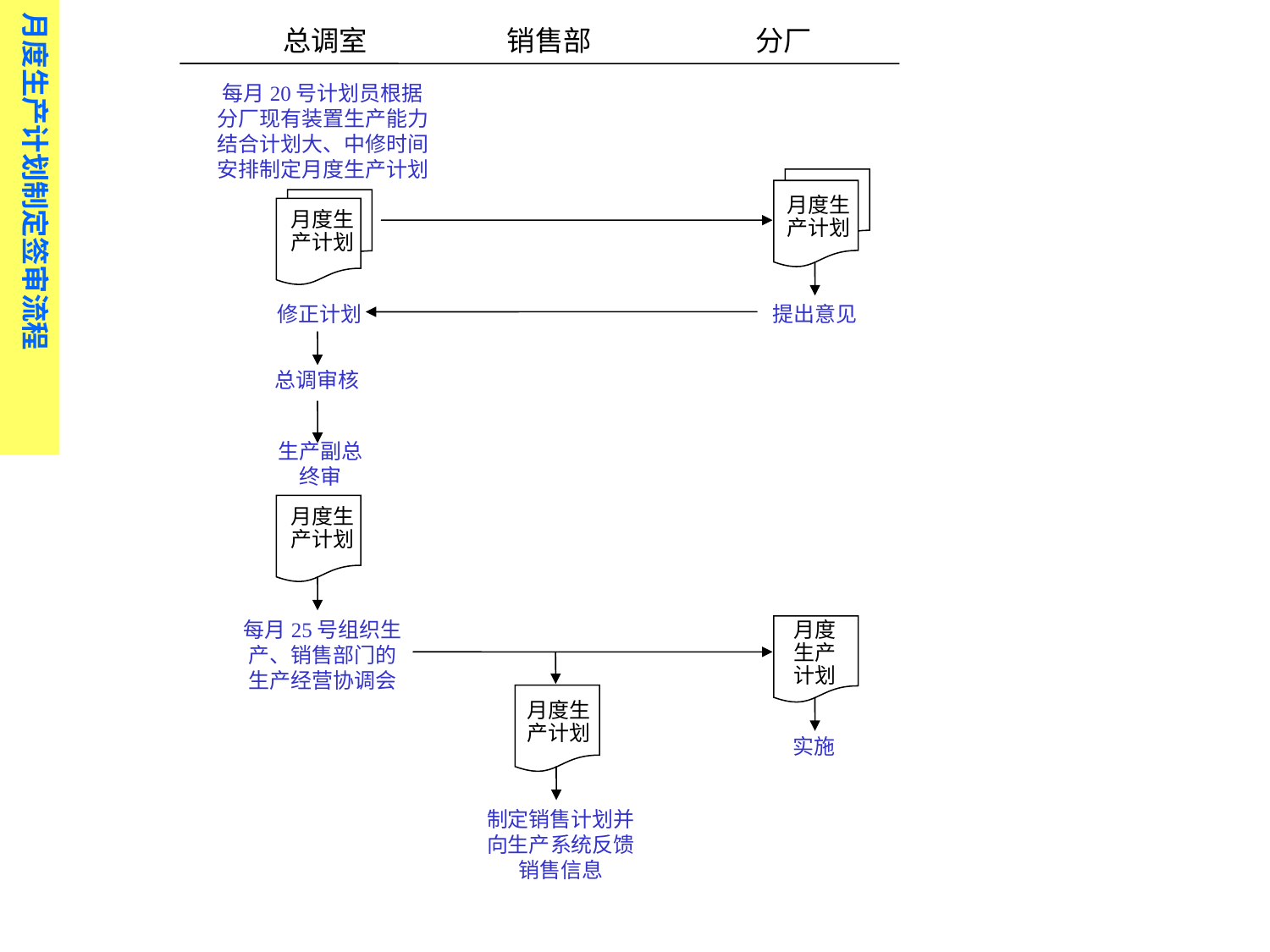

月度生产计划制定签审流程
 总调室                      销售部                          分厂

每月20号计划员根据分厂现有装置生产能力结合计划大、中修时间安排制定月度生产计划

月度生产计划

月度生产计划

提出意见
修正计划

总调审核

生产副总终审

月度生产计划

每月25号组织生产、销售部门的生产经营协调会
月度生产计划

月度生产计划

实施

制定销售计划并向生产系统反馈销售信息
76